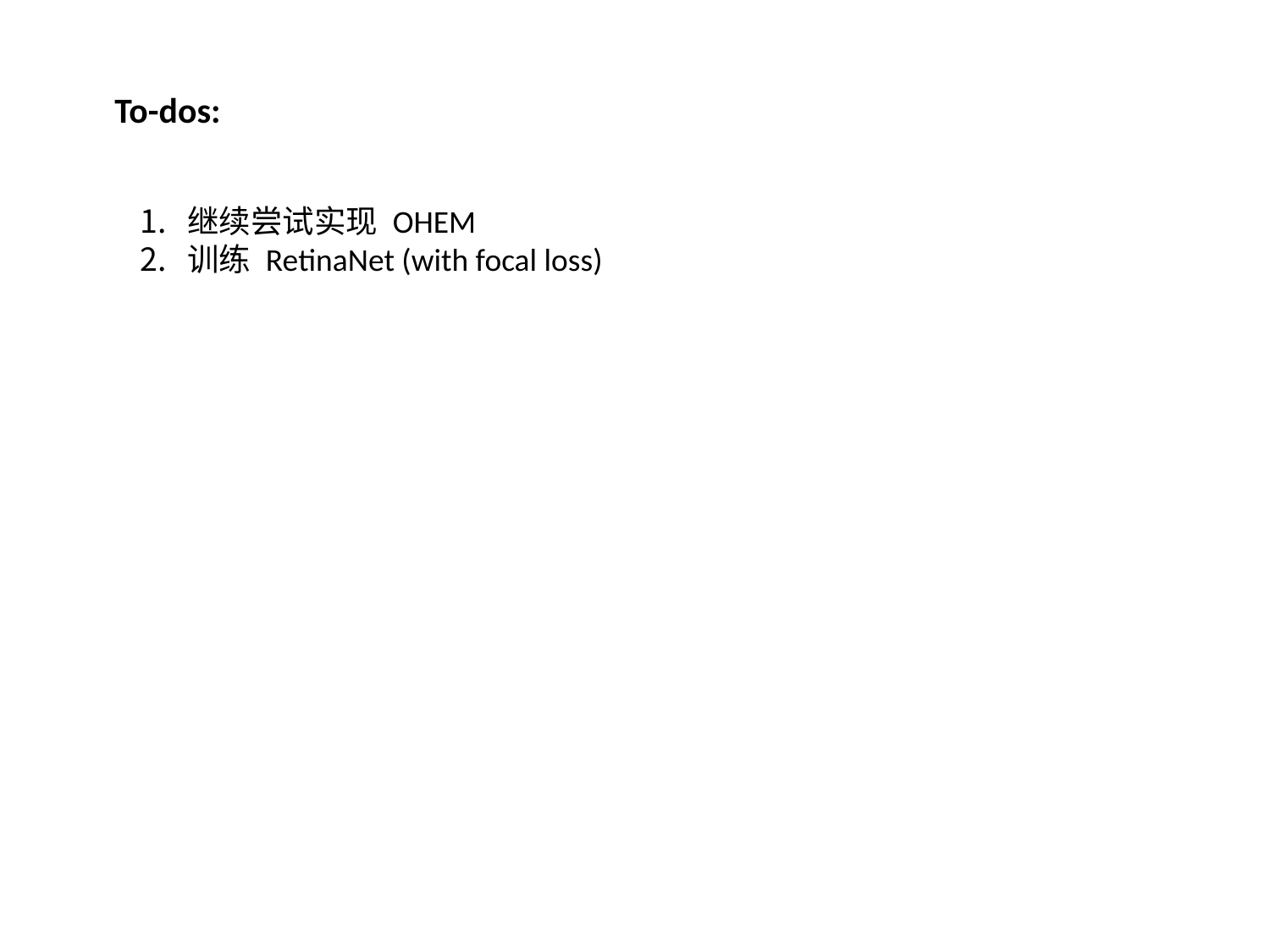

To-dos:
继续尝试实现 OHEM
训练 RetinaNet (with focal loss)